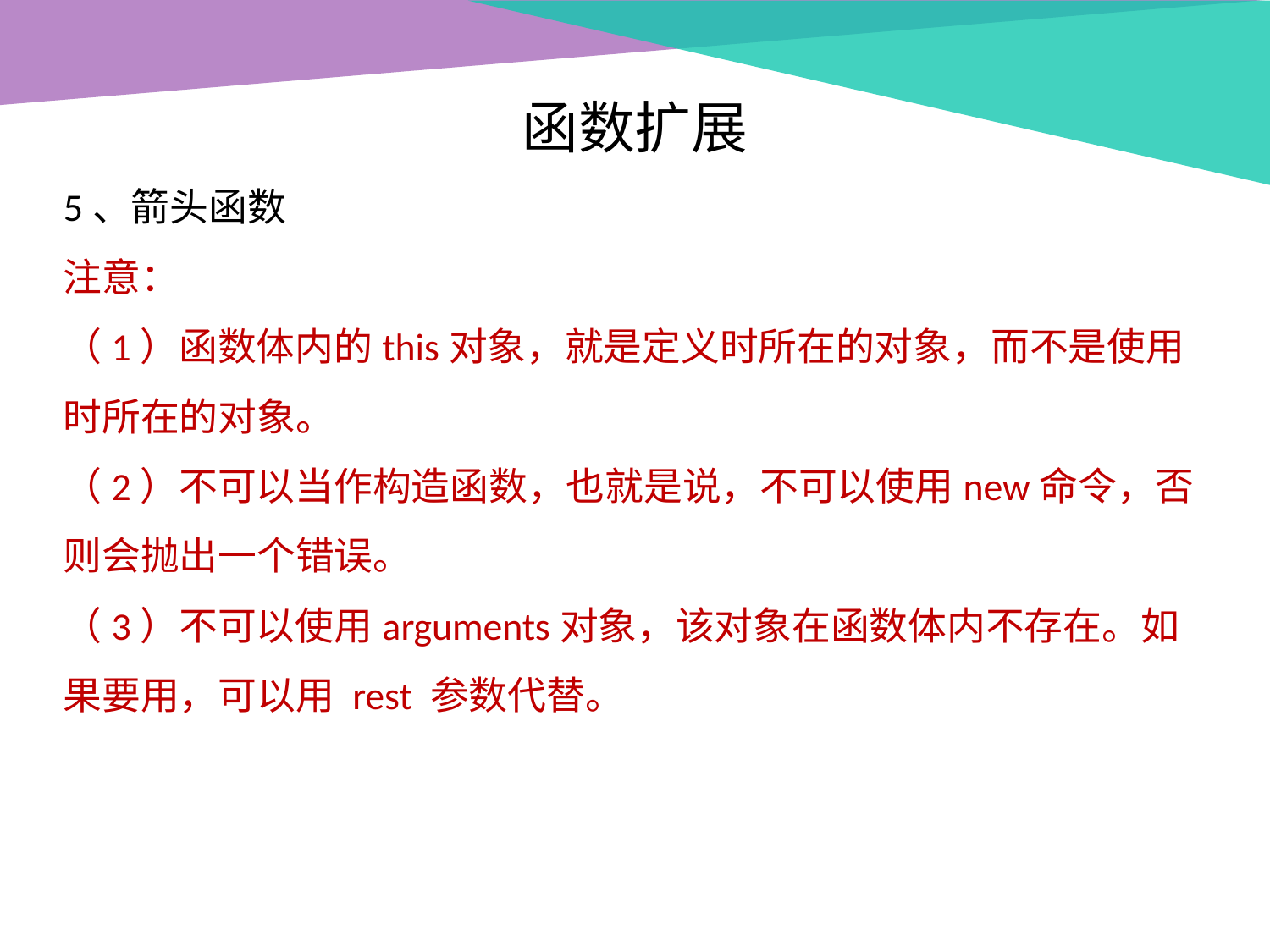

函数扩展
5、箭头函数
注意：
（1）函数体内的this对象，就是定义时所在的对象，而不是使用时所在的对象。
（2）不可以当作构造函数，也就是说，不可以使用new命令，否则会抛出一个错误。
（3）不可以使用arguments对象，该对象在函数体内不存在。如果要用，可以用 rest 参数代替。